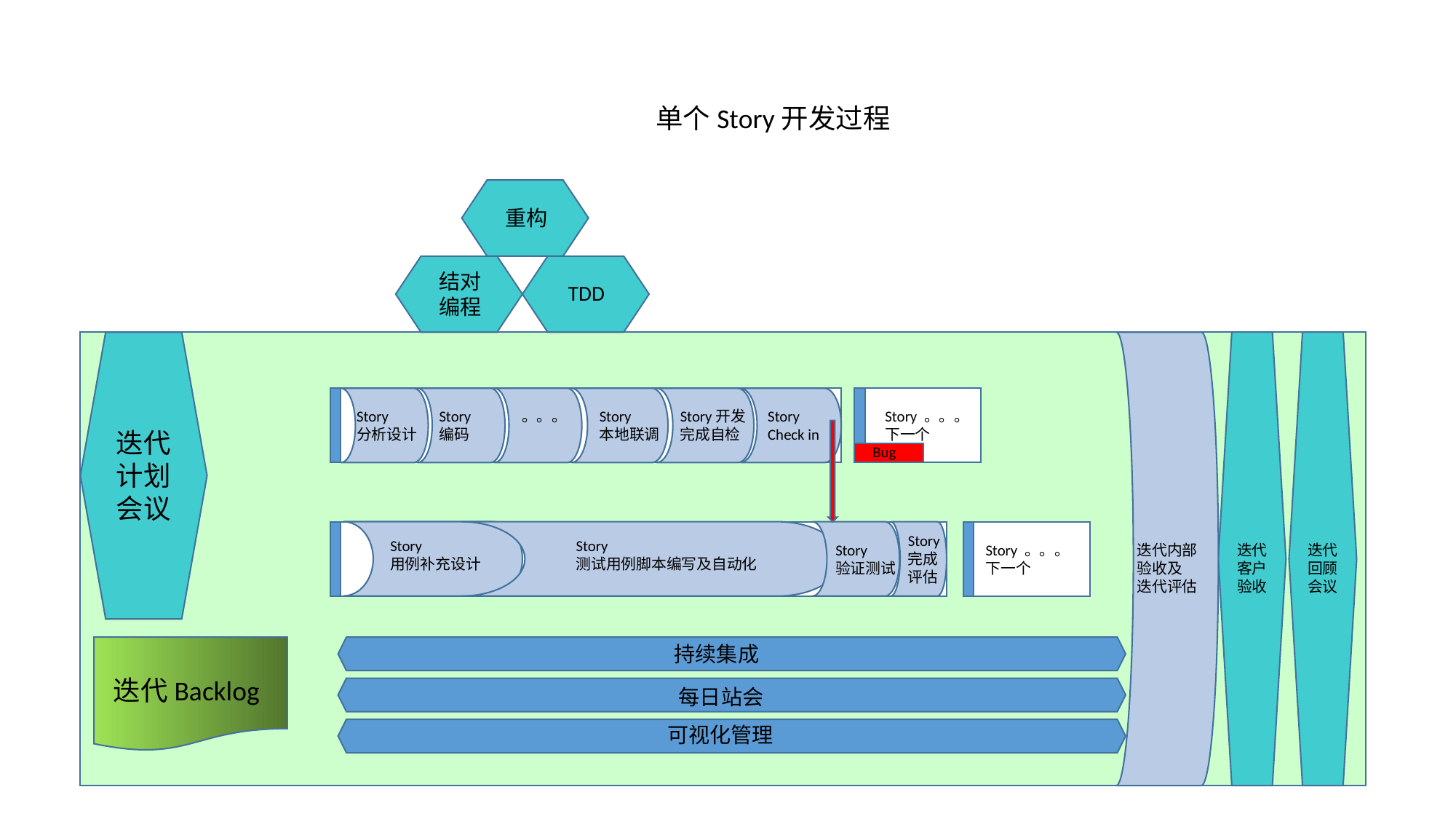

单个Story开发过程

重构

结对编程
TDD

Story
分析设计
Story
编码
。。。
Story
本地联调
Story开发
完成自检
Story
Check in
Story 。。。
下一个
迭代
计划
会议

Bug

Story
完成
评估
Story
用例补充设计
Story
测试用例脚本编写及自动化
Story
验证测试
Story 。。。
下一个
迭代内部
验收及
迭代评估
迭代
客户
验收
迭代
回顾
会议
持续集成

迭代Backlog

每日站会
可视化管理